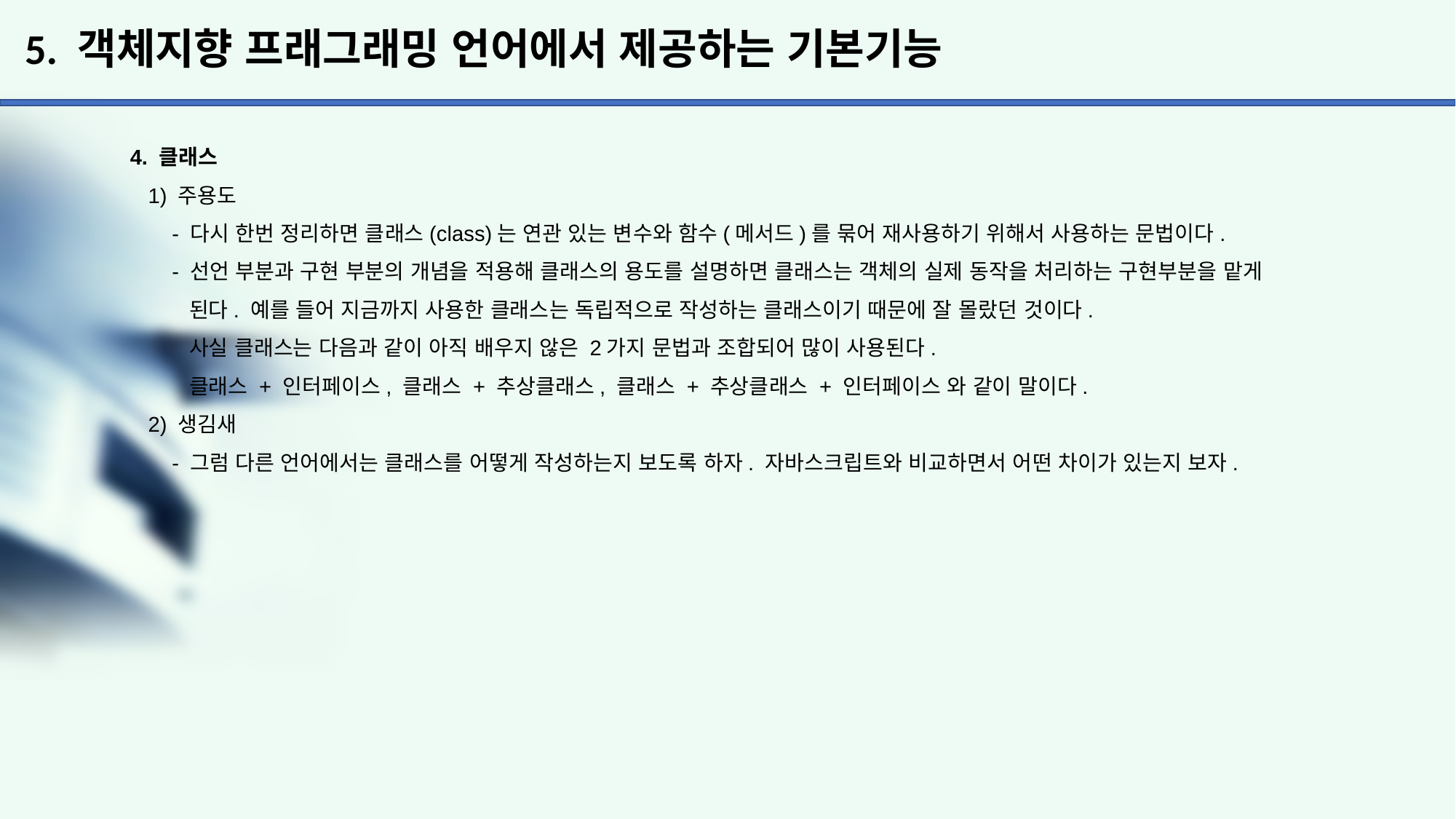

# 5. 객체지향 프래그래밍 언어에서 제공하는 기본기능
4. 클래스
   1) 주용도
       - 다시 한번 정리하면 클래스(class)는 연관 있는 변수와 함수(메서드)를 묶어 재사용하기 위해서 사용하는 문법이다.
       - 선언 부분과 구현 부분의 개념을 적용해 클래스의 용도를 설명하면 클래스는 객체의 실제 동작을 처리하는 구현부분을 맡게
         된다. 예를 들어 지금까지 사용한 클래스는 독립적으로 작성하는 클래스이기 때문에 잘 몰랐던 것이다.
         사실 클래스는 다음과 같이 아직 배우지 않은 2가지 문법과 조합되어 많이 사용된다.
         클래스 + 인터페이스, 클래스 + 추상클래스, 클래스 + 추상클래스 + 인터페이스 와 같이 말이다.
   2) 생김새
       - 그럼 다른 언어에서는 클래스를 어떻게 작성하는지 보도록 하자. 자바스크립트와 비교하면서 어떤 차이가 있는지 보자.